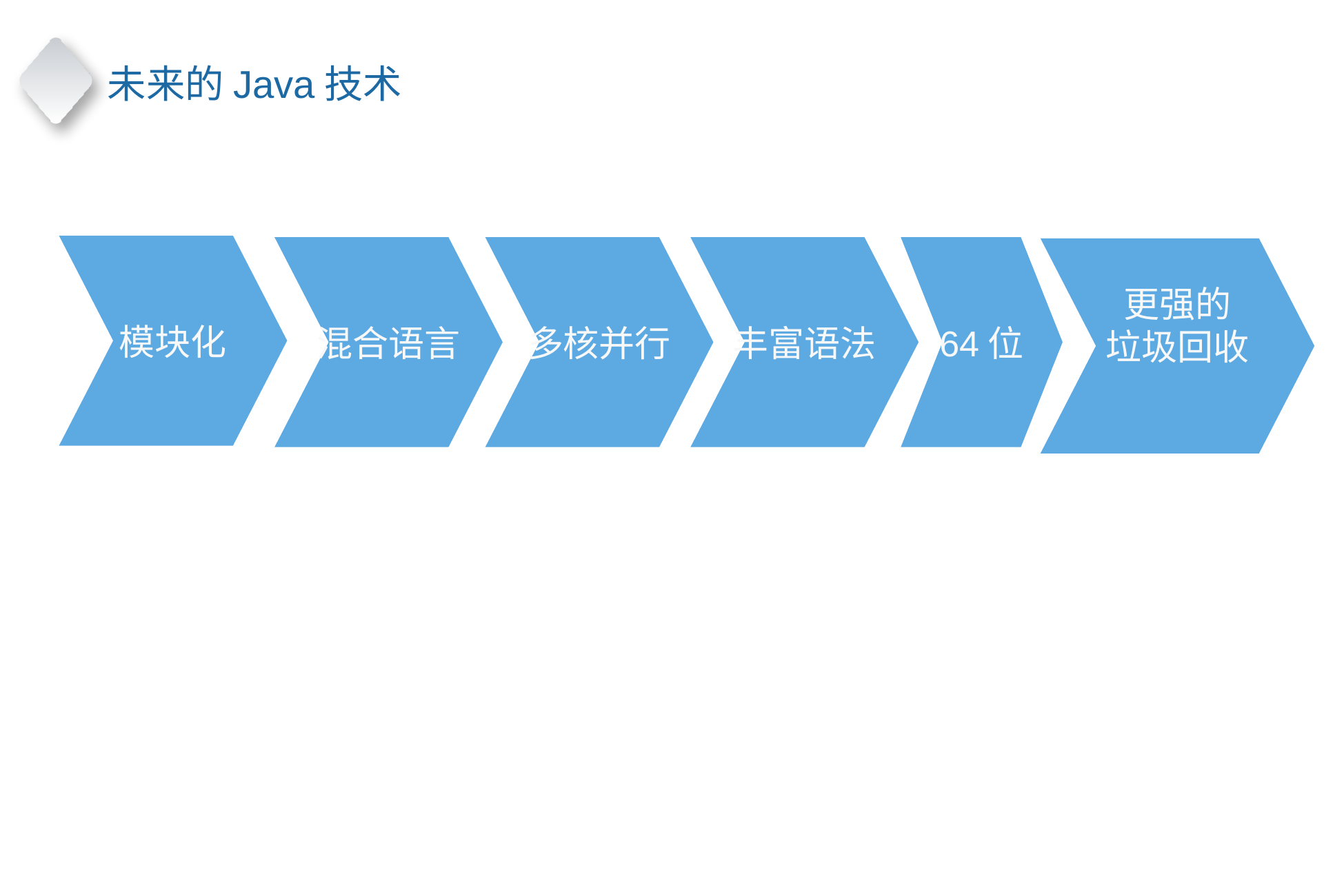

未来的Java技术
模块化
混合语言
多核并行
丰富语法
64位
更强的
垃圾回收